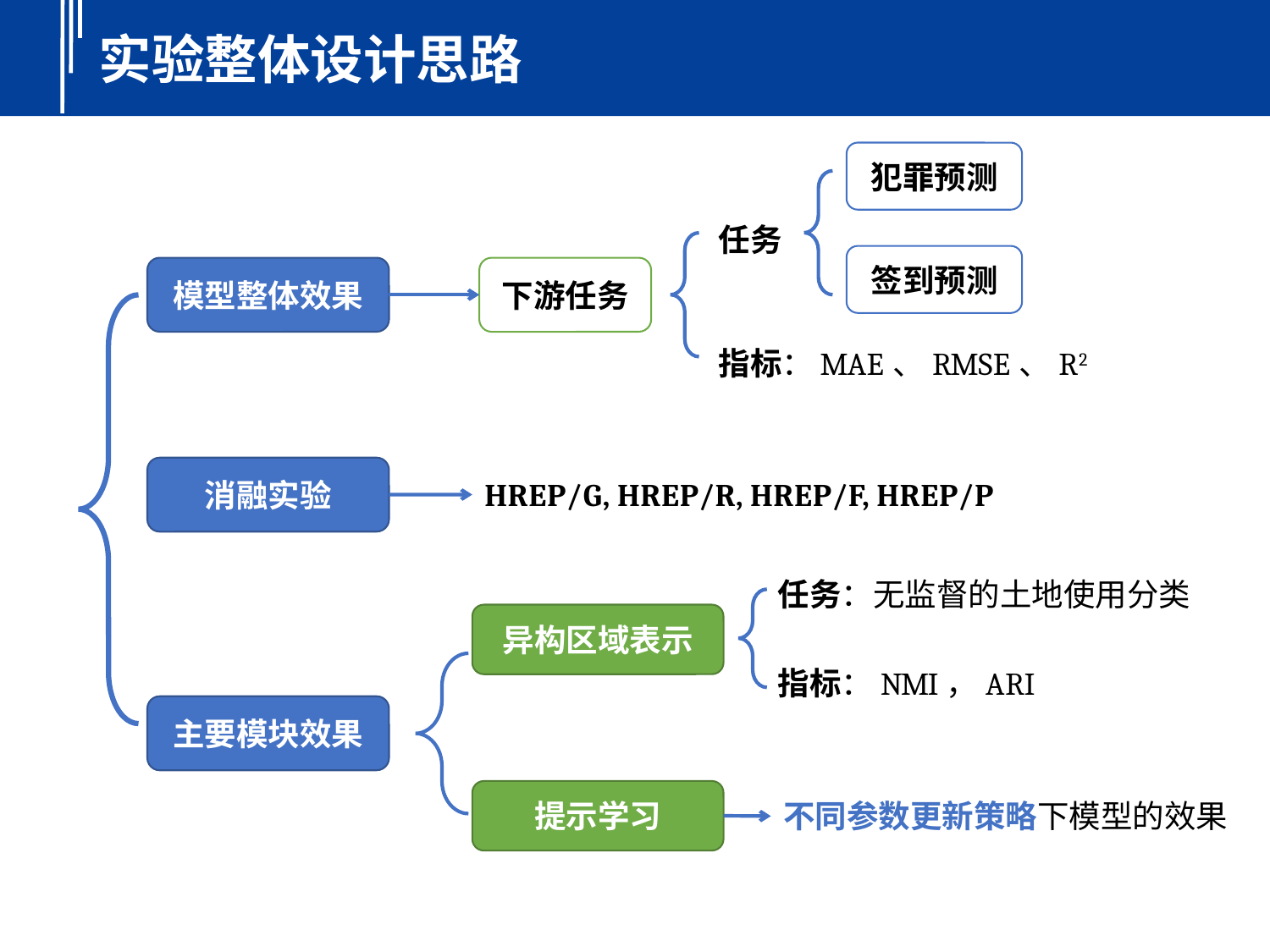

实验整体设计思路
犯罪预测

任务

签到预测
模型整体效果
下游任务

指标：MAE、RMSE、R2
消融实验
HREP/G, HREP/R, HREP/F, HREP/P
任务：无监督的土地使用分类

异构区域表示

指标：NMI，ARI
主要模块效果
提示学习
不同参数更新策略下模型的效果
15